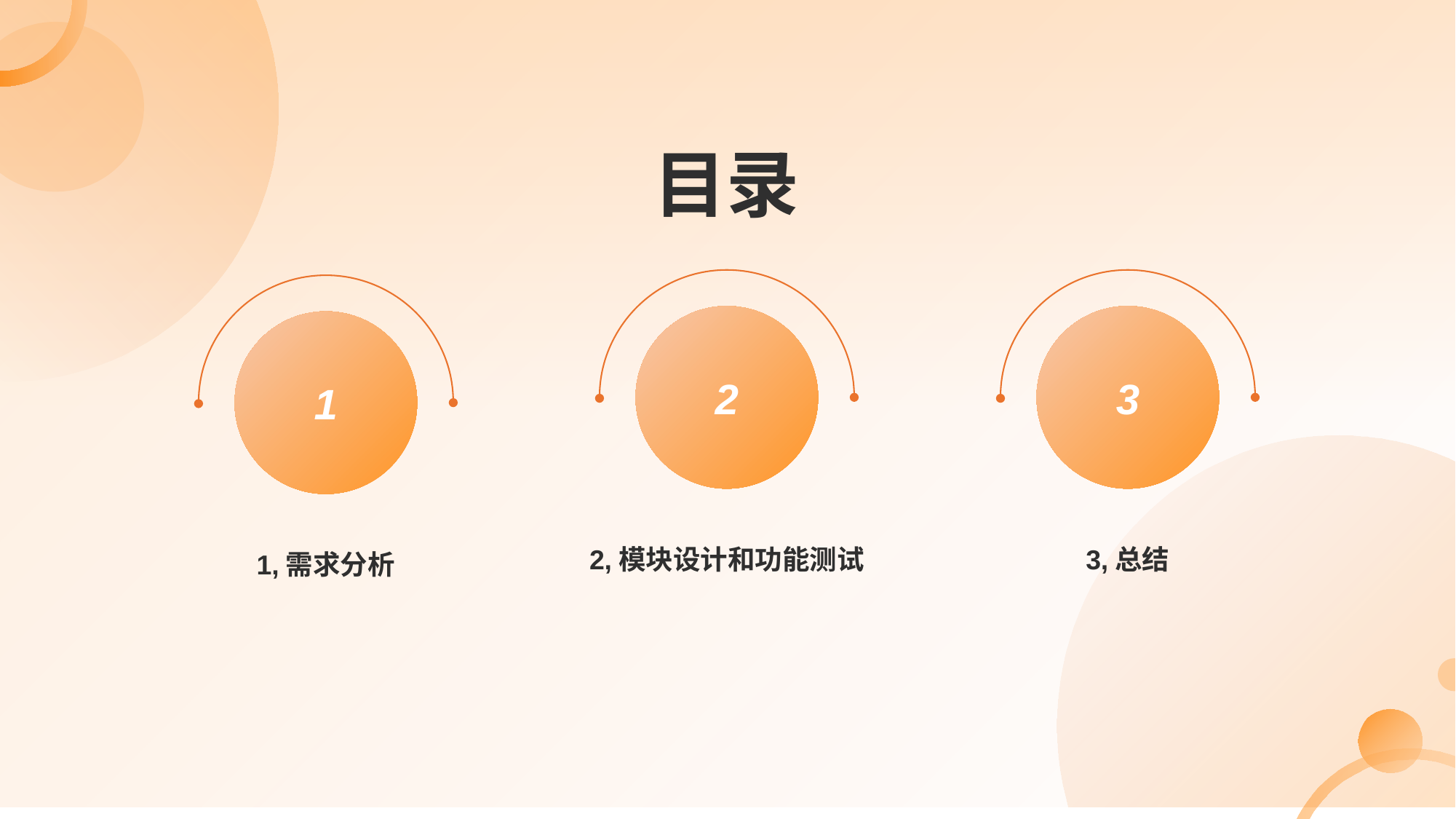

目录

2
2,模块设计和功能测试

3
3,总结

1
1,需求分析